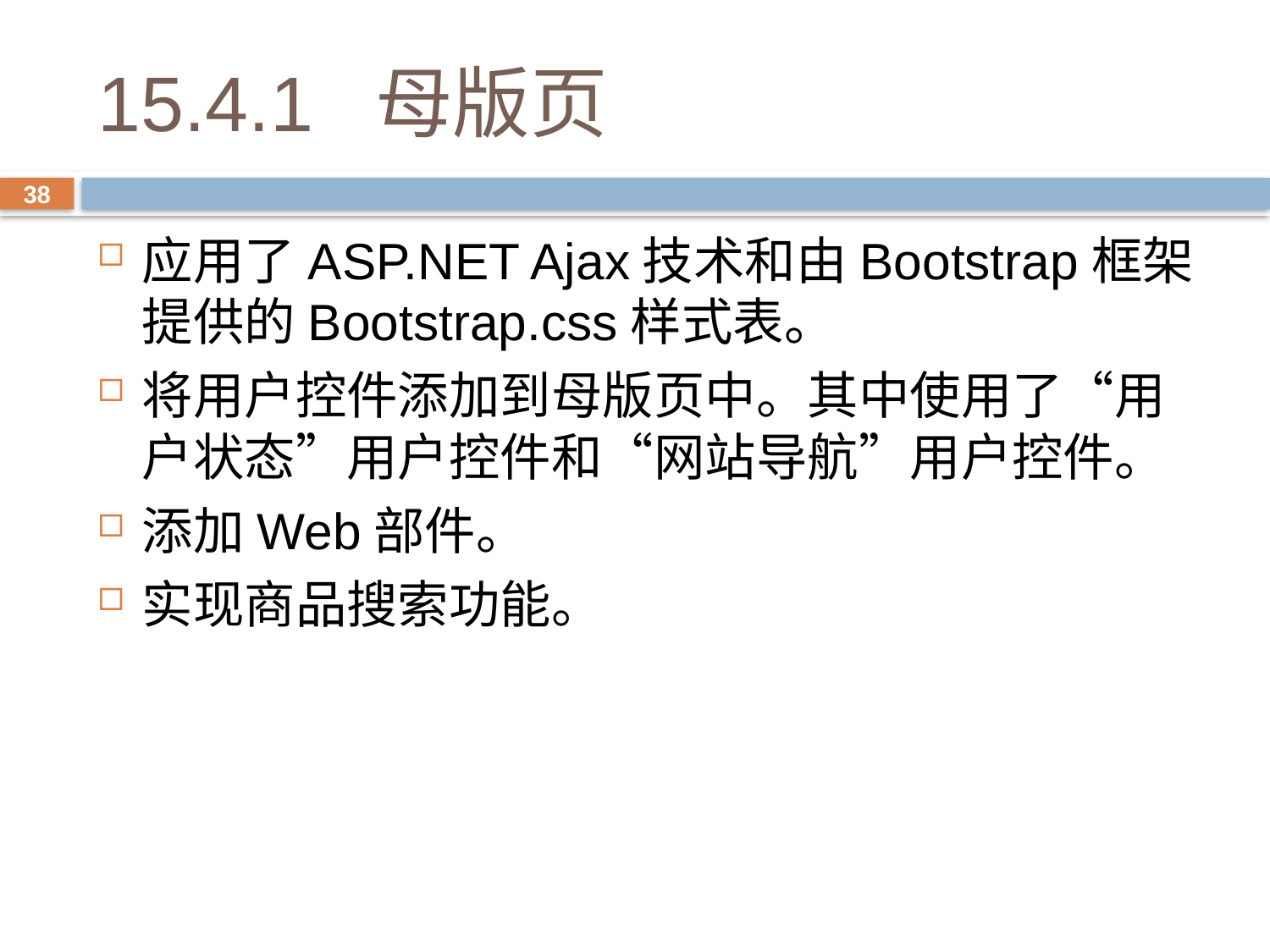

# 15.4.1  母版页
38
应用了ASP.NET Ajax技术和由Bootstrap框架提供的Bootstrap.css样式表。
将用户控件添加到母版页中。其中使用了“用户状态”用户控件和“网站导航”用户控件。
添加Web部件。
实现商品搜索功能。